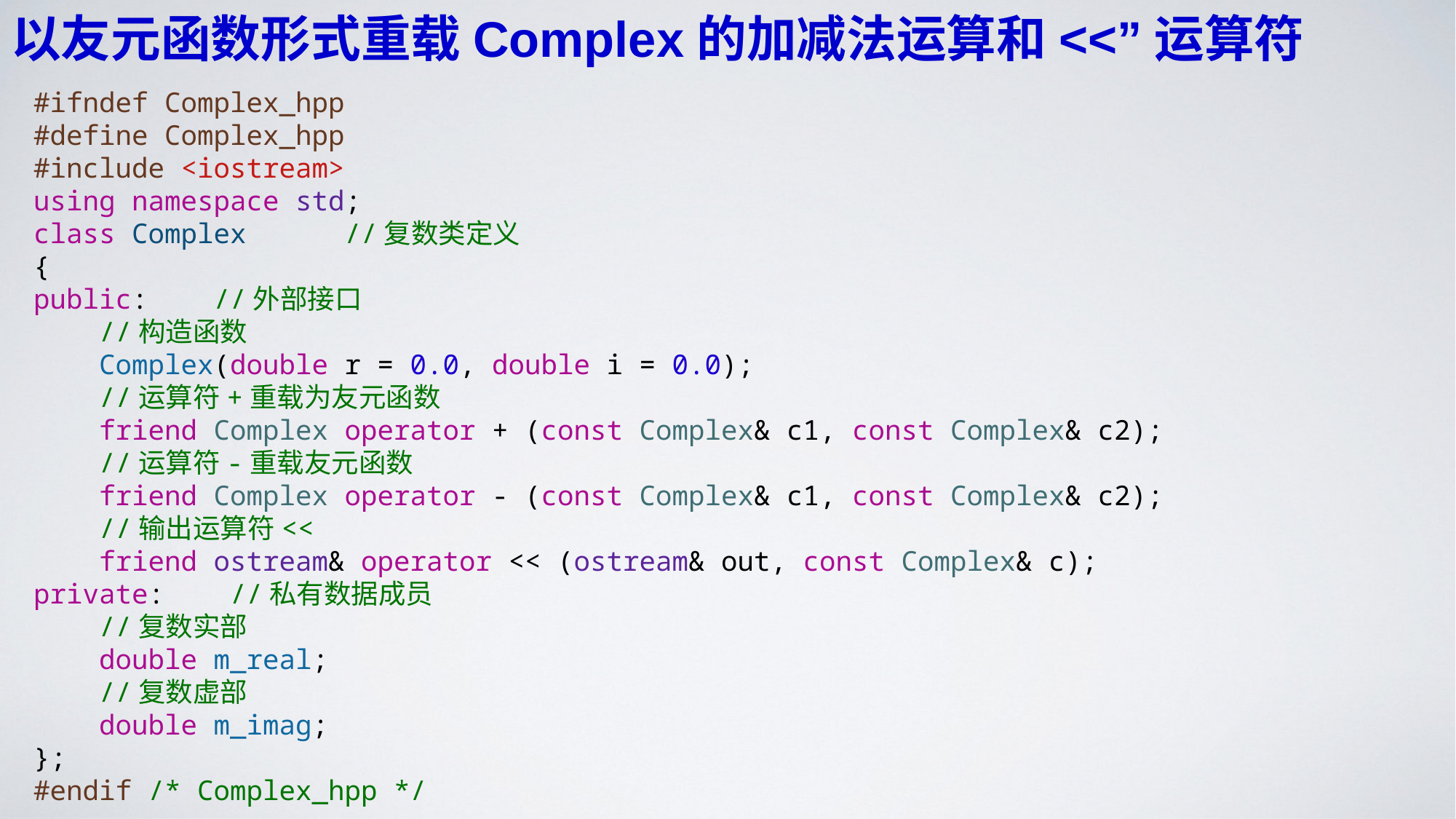

# 以友元函数形式重载Complex的加减法运算和<<”运算符
#ifndef Complex_hpp
#define Complex_hpp
#include <iostream>
using namespace std;
class Complex      //复数类定义
{
public:    //外部接口
    //构造函数
    Complex(double r = 0.0, double i = 0.0);
    //运算符+重载为友元函数
    friend Complex operator + (const Complex& c1, const Complex& c2);
    //运算符-重载友元函数
    friend Complex operator - (const Complex& c1, const Complex& c2);
    //输出运算符<<
    friend ostream& operator << (ostream& out, const Complex& c);
private:    //私有数据成员
    //复数实部
    double m_real;
    //复数虚部
    double m_imag;
};
#endif /* Complex_hpp */